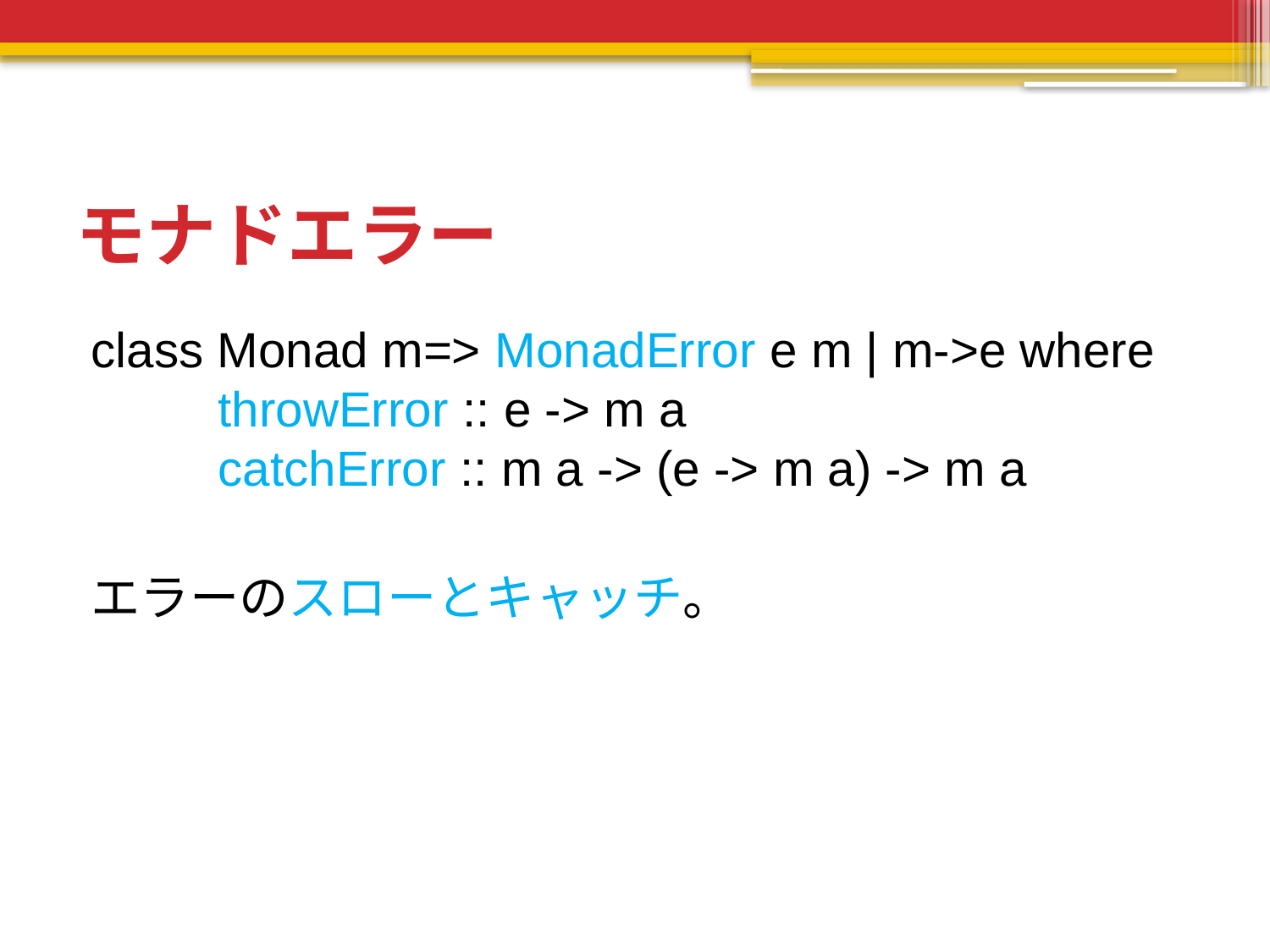

# モナドエラー
class Monad m=> MonadError e m | m->e where
	throwError :: e -> m a
	catchError :: m a -> (e -> m a) -> m a

エラーのスローとキャッチ。